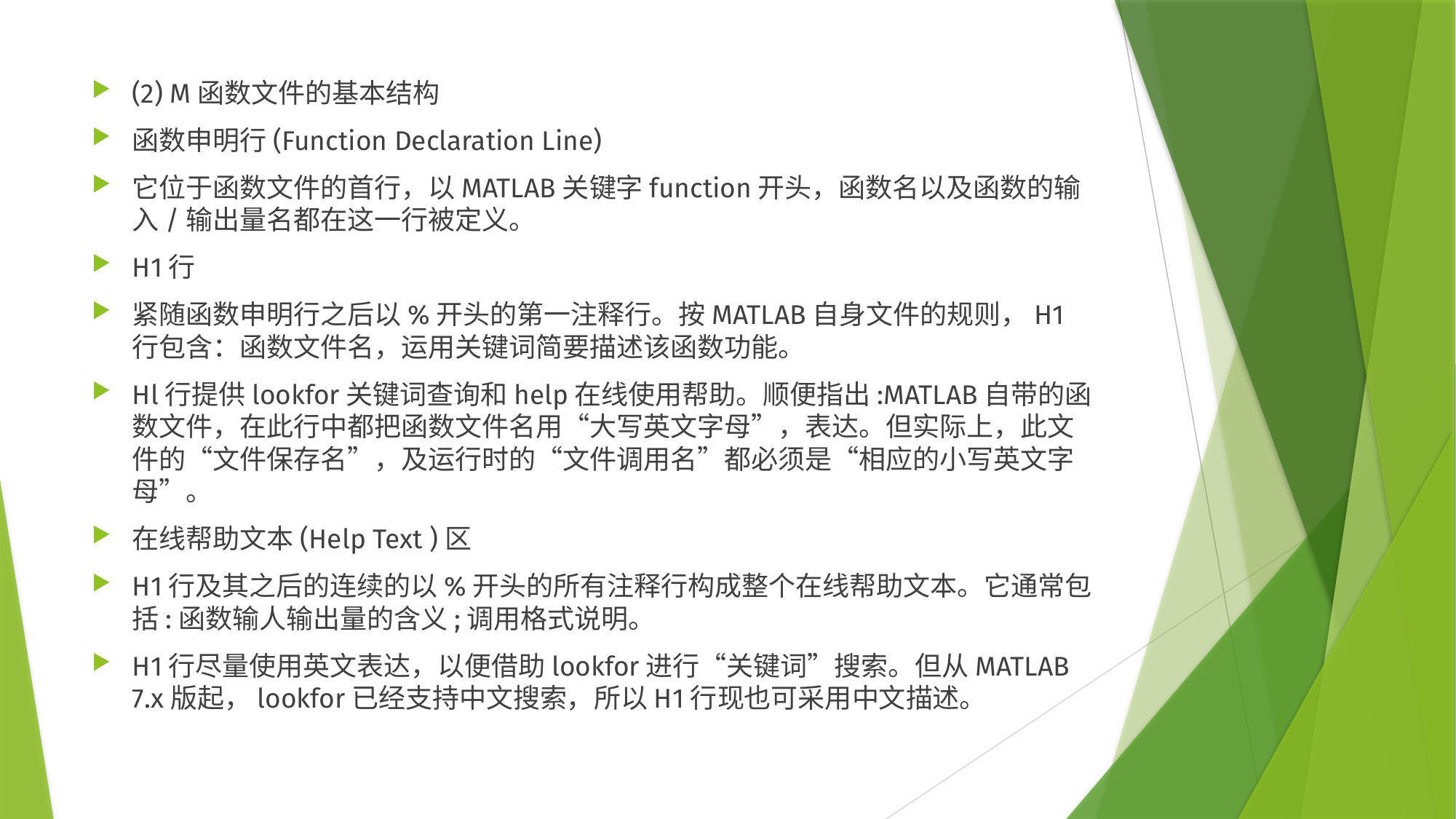

(2) M函数文件的基本结构
函数申明行(Function Declaration Line)
它位于函数文件的首行，以MATLAB关键字function开头，函数名以及函数的输入/输出量名都在这一行被定义。
H1行
紧随函数申明行之后以%开头的第一注释行。按MATLAB自身文件的规则，H1行包含：函数文件名，运用关键词简要描述该函数功能。
Hl行提供lookfor关键词查询和help在线使用帮助。顺便指出:MATLAB自带的函数文件，在此行中都把函数文件名用“大写英文字母”，表达。但实际上，此文件的“文件保存名”，及运行时的“文件调用名”都必须是“相应的小写英文字母”。
在线帮助文本(Help Text )区
H1行及其之后的连续的以%开头的所有注释行构成整个在线帮助文本。它通常包括:函数输人输出量的含义;调用格式说明。
H1行尽量使用英文表达，以便借助lookfor进行“关键词”搜索。但从MATLAB 7.x版起，lookfor已经支持中文搜索，所以H1行现也可采用中文描述。